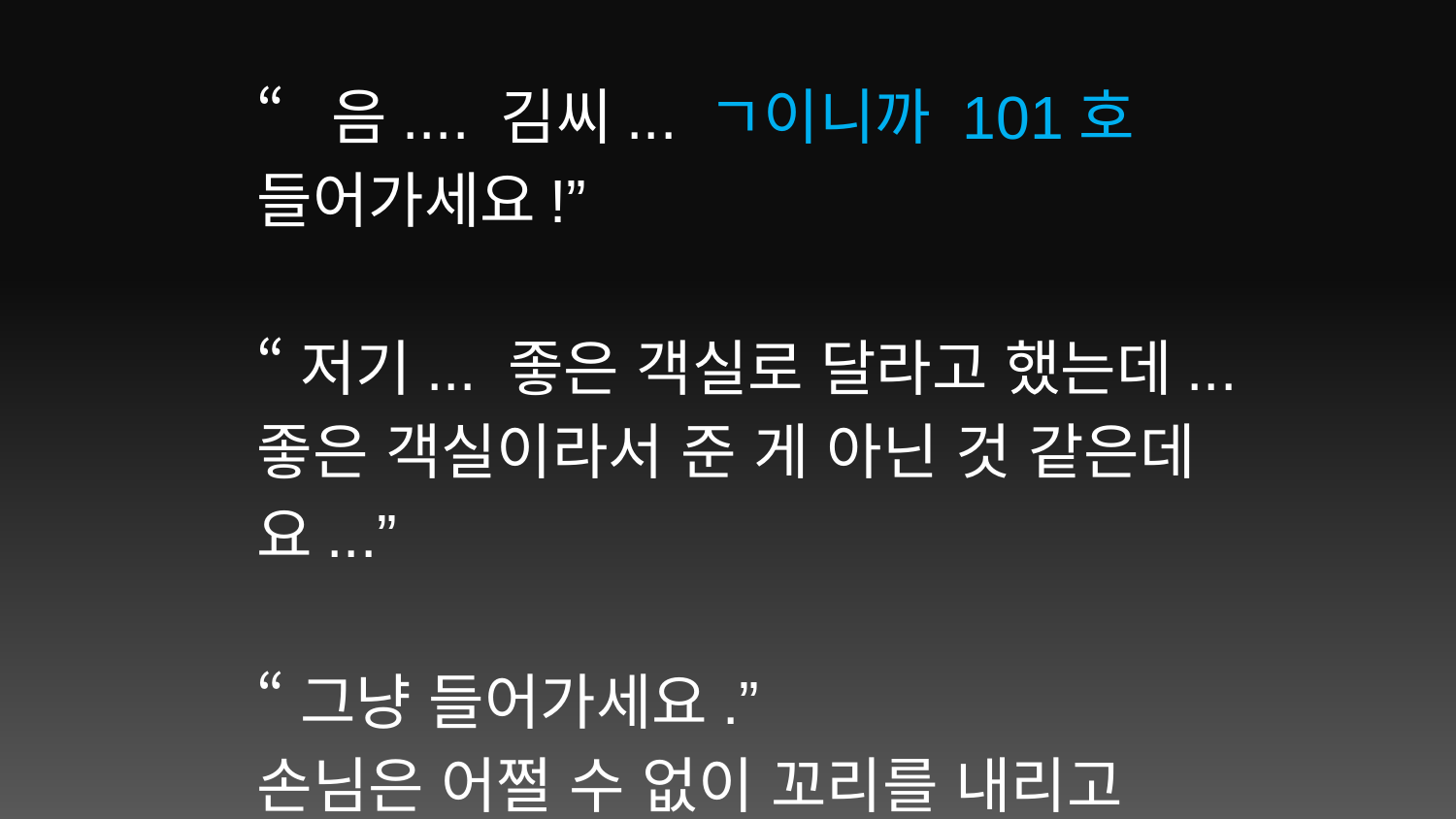

“음.... 김씨... ㄱ이니까 101호 들어가세요!”

“저기... 좋은 객실로 달라고 했는데... 좋은 객실이라서 준 게 아닌 것 같은데요...”

“그냥 들어가세요.”
손님은 어쩔 수 없이 꼬리를 내리고 들어갔다.